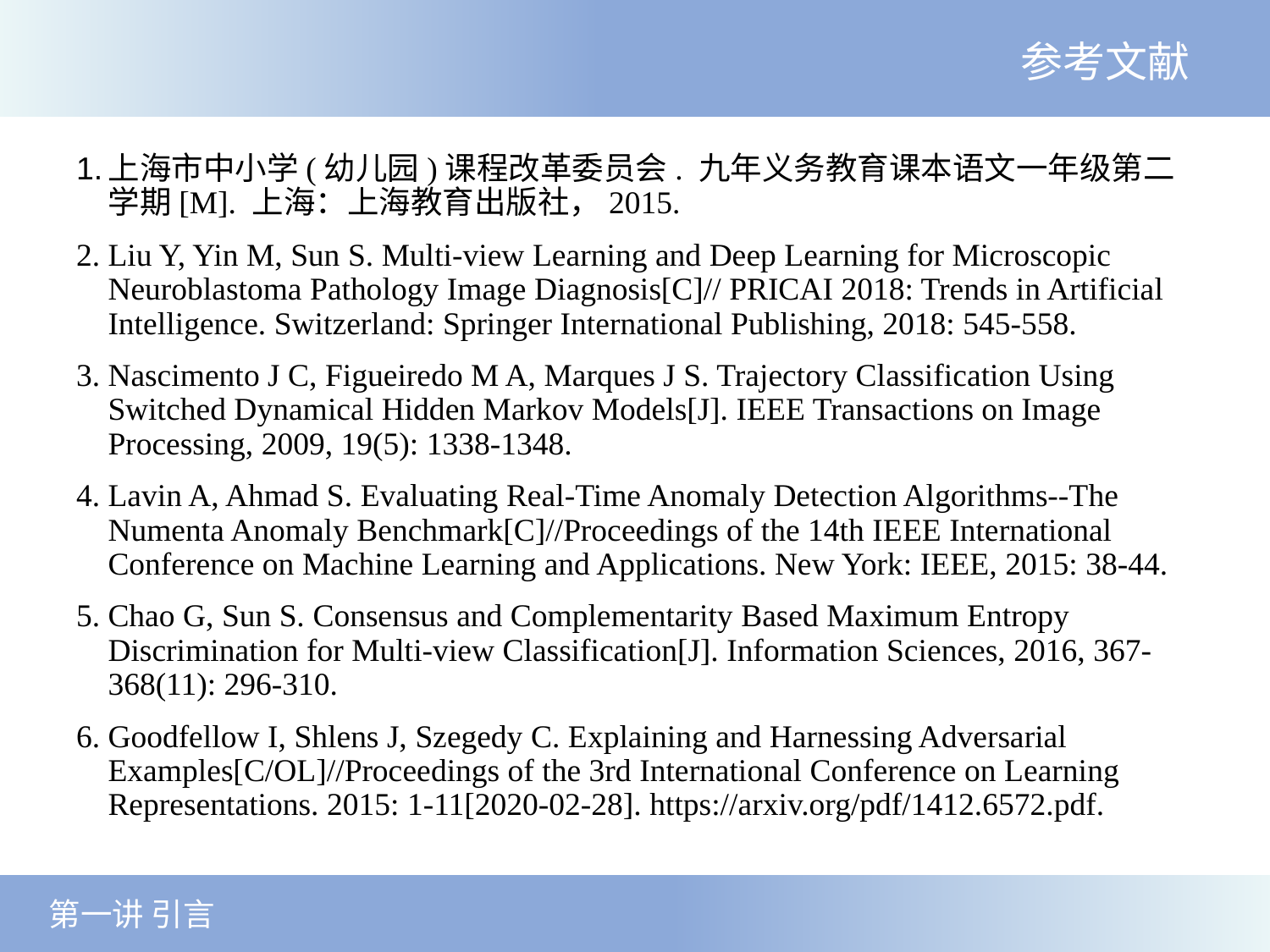

参考文献
上海市中小学(幼儿园)课程改革委员会. 九年义务教育课本语文一年级第二学期[M]. 上海：上海教育出版社，2015.
Liu Y, Yin M, Sun S. Multi-view Learning and Deep Learning for Microscopic Neuroblastoma Pathology Image Diagnosis[C]// PRICAI 2018: Trends in Artificial Intelligence. Switzerland: Springer International Publishing, 2018: 545-558.
Nascimento J C, Figueiredo M A, Marques J S. Trajectory Classification Using Switched Dynamical Hidden Markov Models[J]. IEEE Transactions on Image Processing, 2009, 19(5): 1338-1348.
Lavin A, Ahmad S. Evaluating Real-Time Anomaly Detection Algorithms--The Numenta Anomaly Benchmark[C]//Proceedings of the 14th IEEE International Conference on Machine Learning and Applications. New York: IEEE, 2015: 38-44.
Chao G, Sun S. Consensus and Complementarity Based Maximum Entropy Discrimination for Multi-view Classification[J]. Information Sciences, 2016, 367-368(11): 296-310.
Goodfellow I, Shlens J, Szegedy C. Explaining and Harnessing Adversarial Examples[C/OL]//Proceedings of the 3rd International Conference on Learning Representations. 2015: 1-11[2020-02-28]. https://arxiv.org/pdf/1412.6572.pdf.
    第一讲 引言